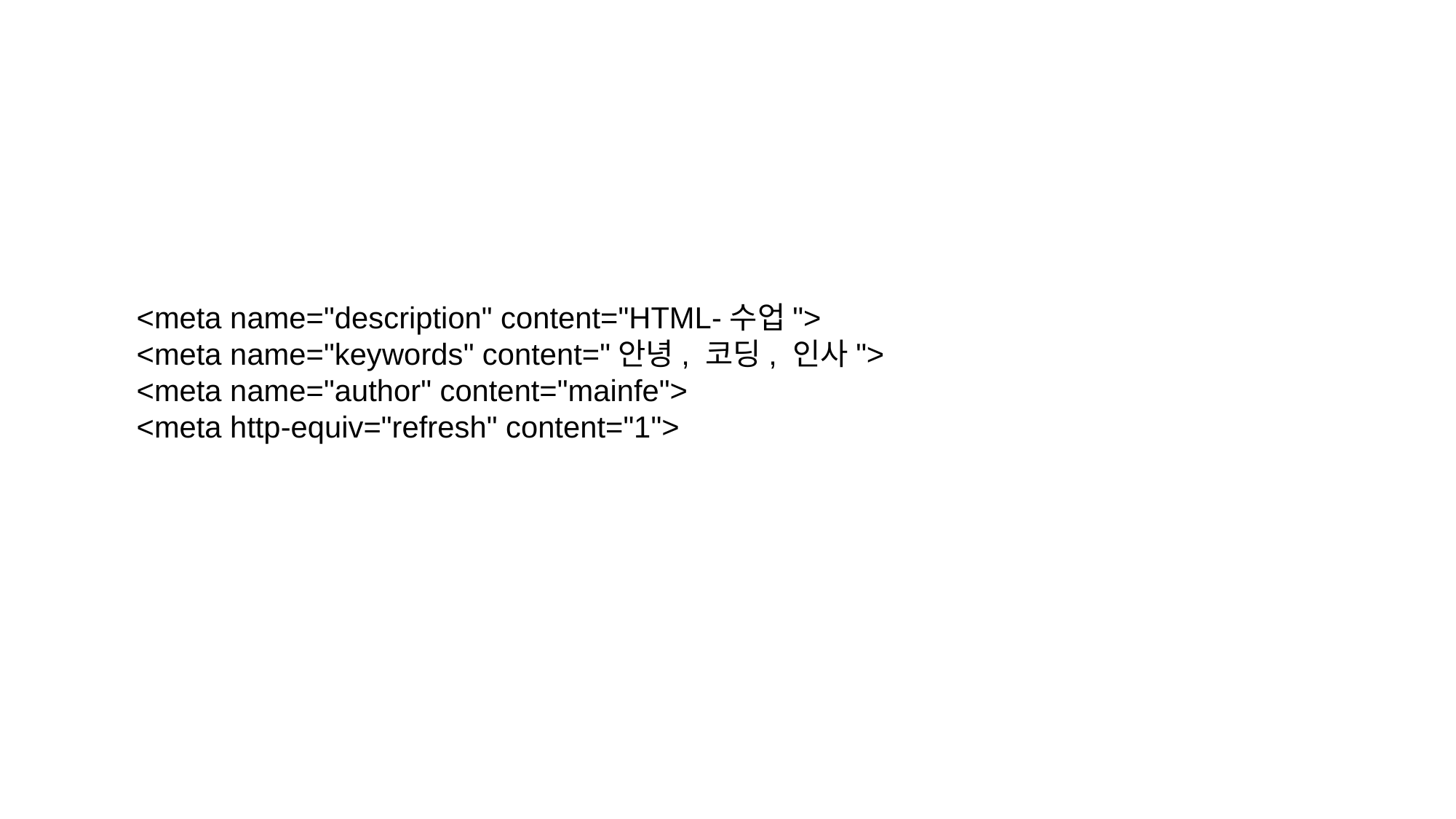

<meta name="description" content="HTML-수업">
  <meta name="keywords" content="안녕, 코딩, 인사">
  <meta name="author" content="mainfe">
  <meta http-equiv="refresh" content="1">